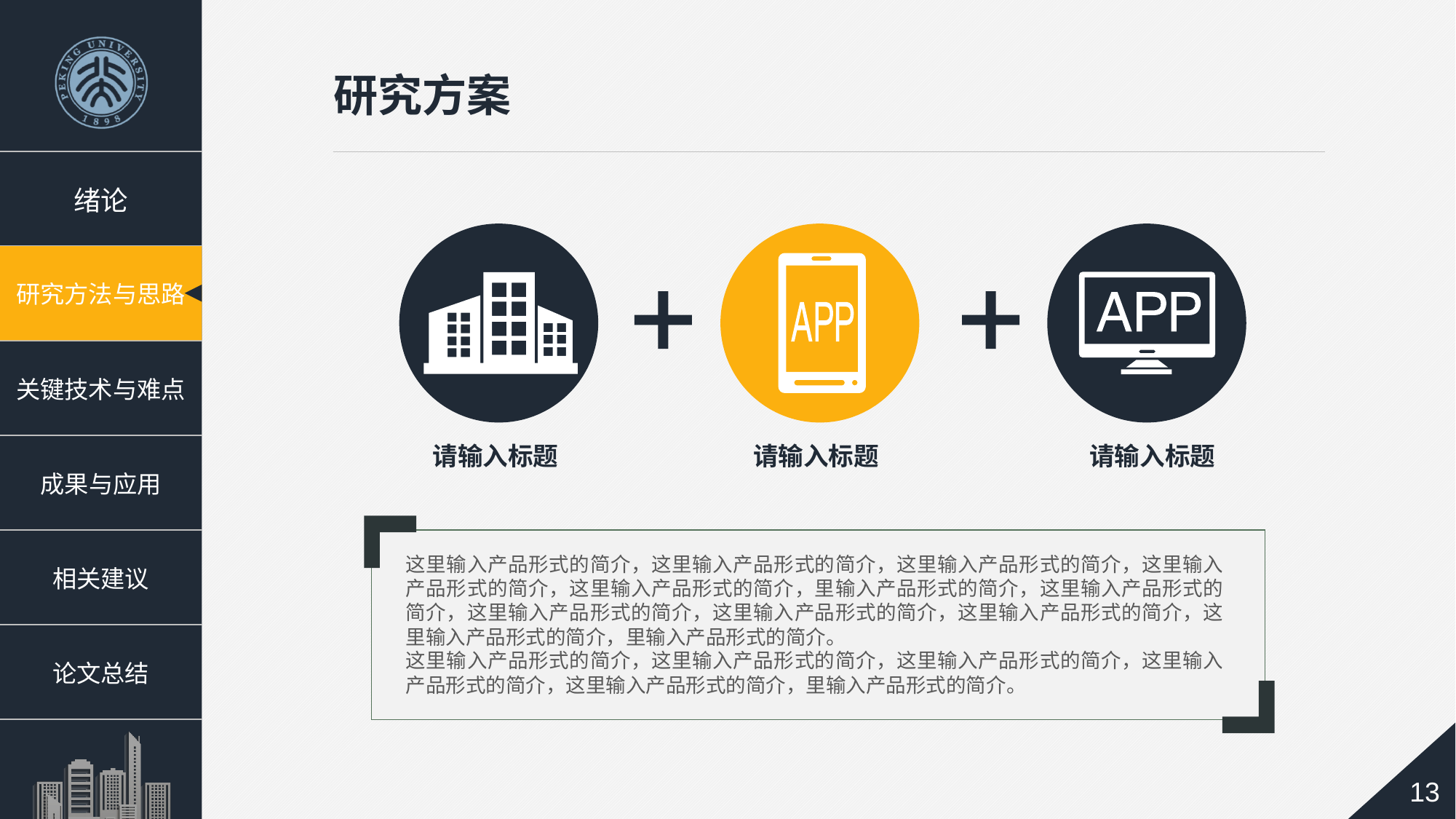

研究方案

请输入标题
请输入标题
请输入标题

这里输入产品形式的简介，这里输入产品形式的简介，这里输入产品形式的简介，这里输入产品形式的简介，这里输入产品形式的简介，里输入产品形式的简介，这里输入产品形式的简介，这里输入产品形式的简介，这里输入产品形式的简介，这里输入产品形式的简介，这里输入产品形式的简介，里输入产品形式的简介。
这里输入产品形式的简介，这里输入产品形式的简介，这里输入产品形式的简介，这里输入产品形式的简介，这里输入产品形式的简介，里输入产品形式的简介。